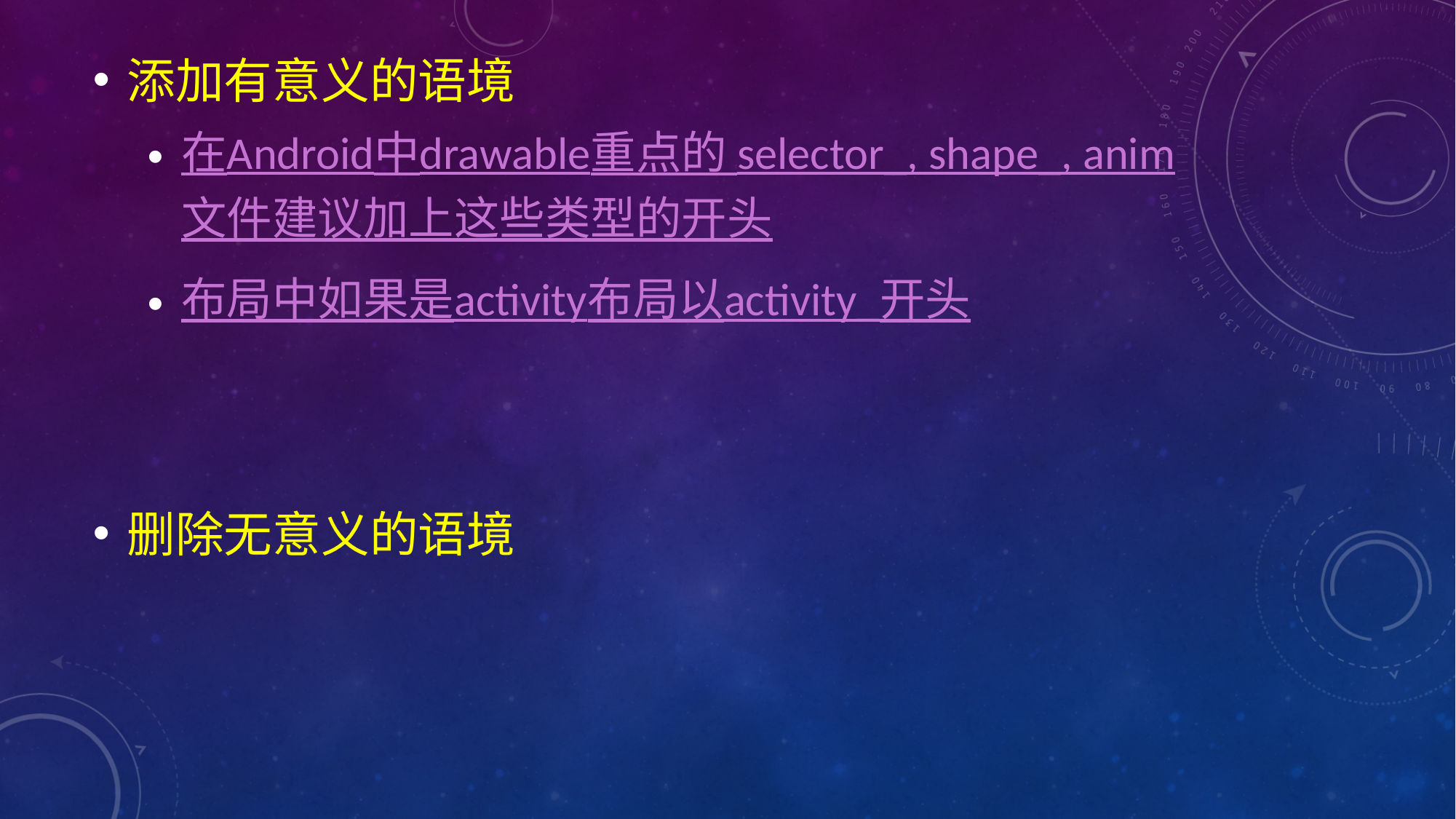

添加有意义的语境
在Android中drawable重点的 selector_, shape_, anim文件建议加上这些类型的开头
布局中如果是activity布局以activity_开头

删除无意义的语境